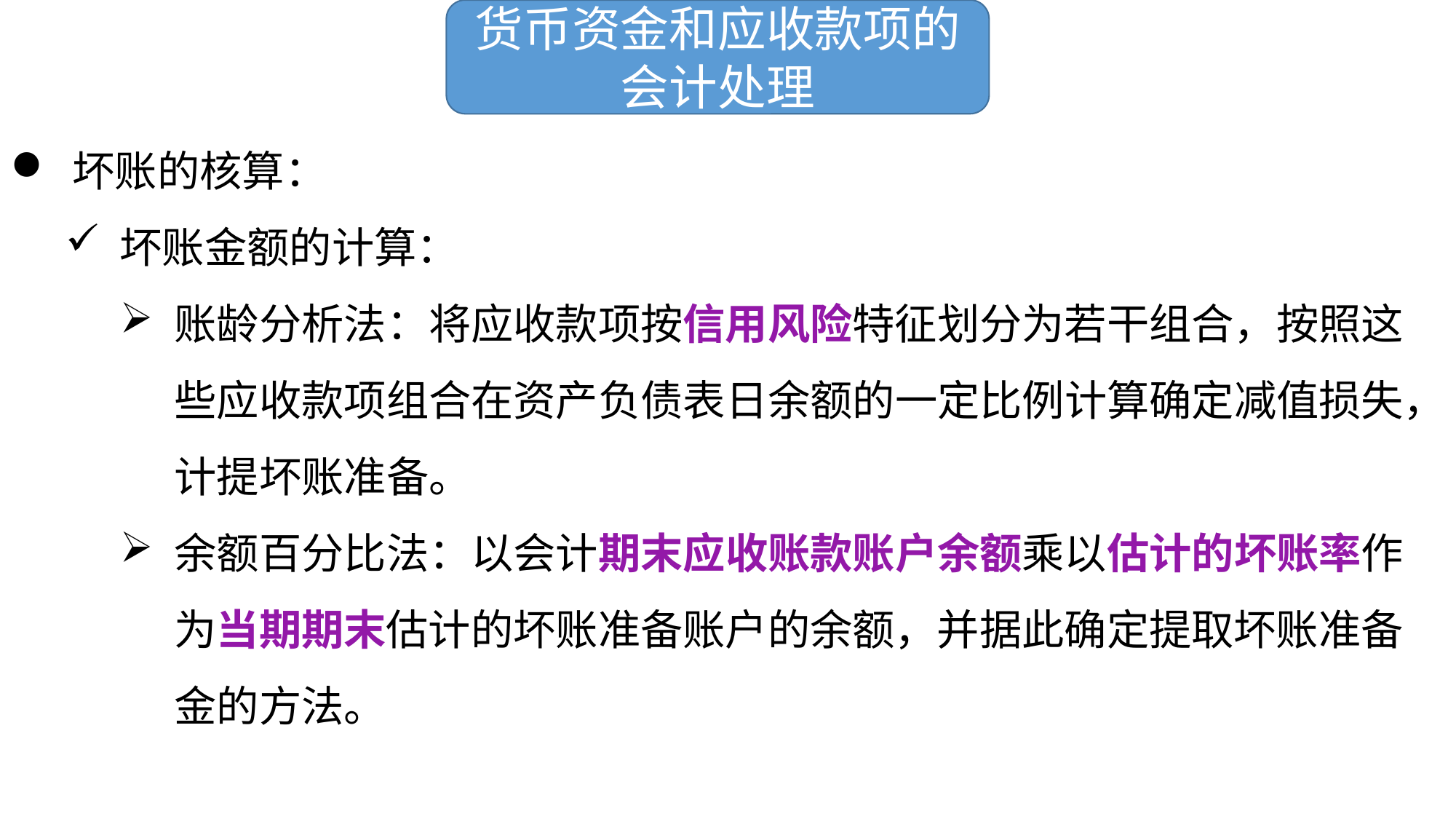

货币资金和应收款项的会计处理
 坏账的核算：
坏账金额的计算：
账龄分析法：将应收款项按信用风险特征划分为若干组合，按照这些应收款项组合在资产负债表日余额的一定比例计算确定减值损失，计提坏账准备。
余额百分比法：以会计期末应收账款账户余额乘以估计的坏账率作为当期期末估计的坏账准备账户的余额，并据此确定提取坏账准备金的方法。